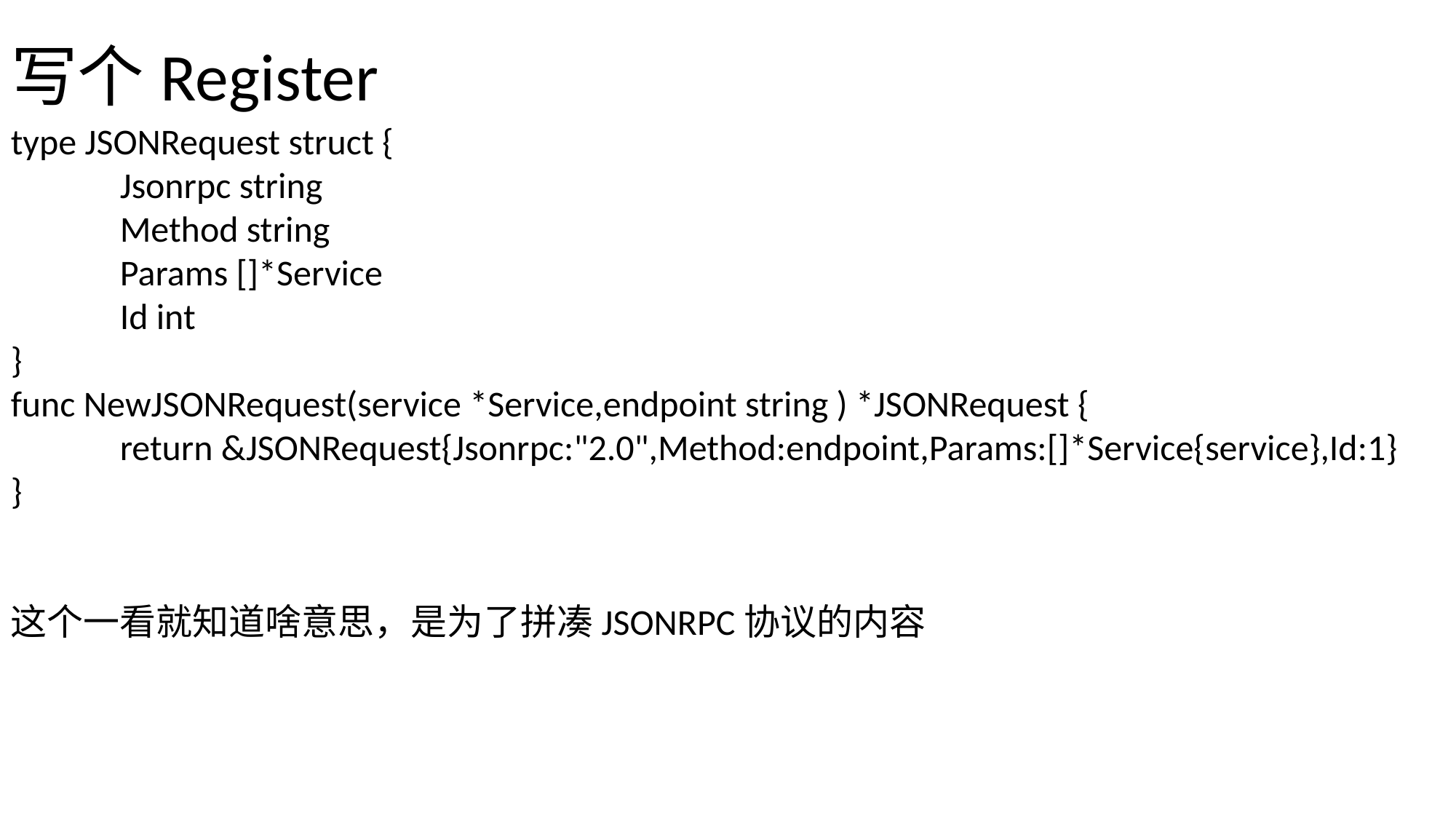

# 写个Register
type JSONRequest struct {
	Jsonrpc string
	Method string
	Params []*Service
	Id int
}
func NewJSONRequest(service *Service,endpoint string ) *JSONRequest {
	return &JSONRequest{Jsonrpc:"2.0",Method:endpoint,Params:[]*Service{service},Id:1}
}

这个一看就知道啥意思，是为了拼凑JSONRPC协议的内容